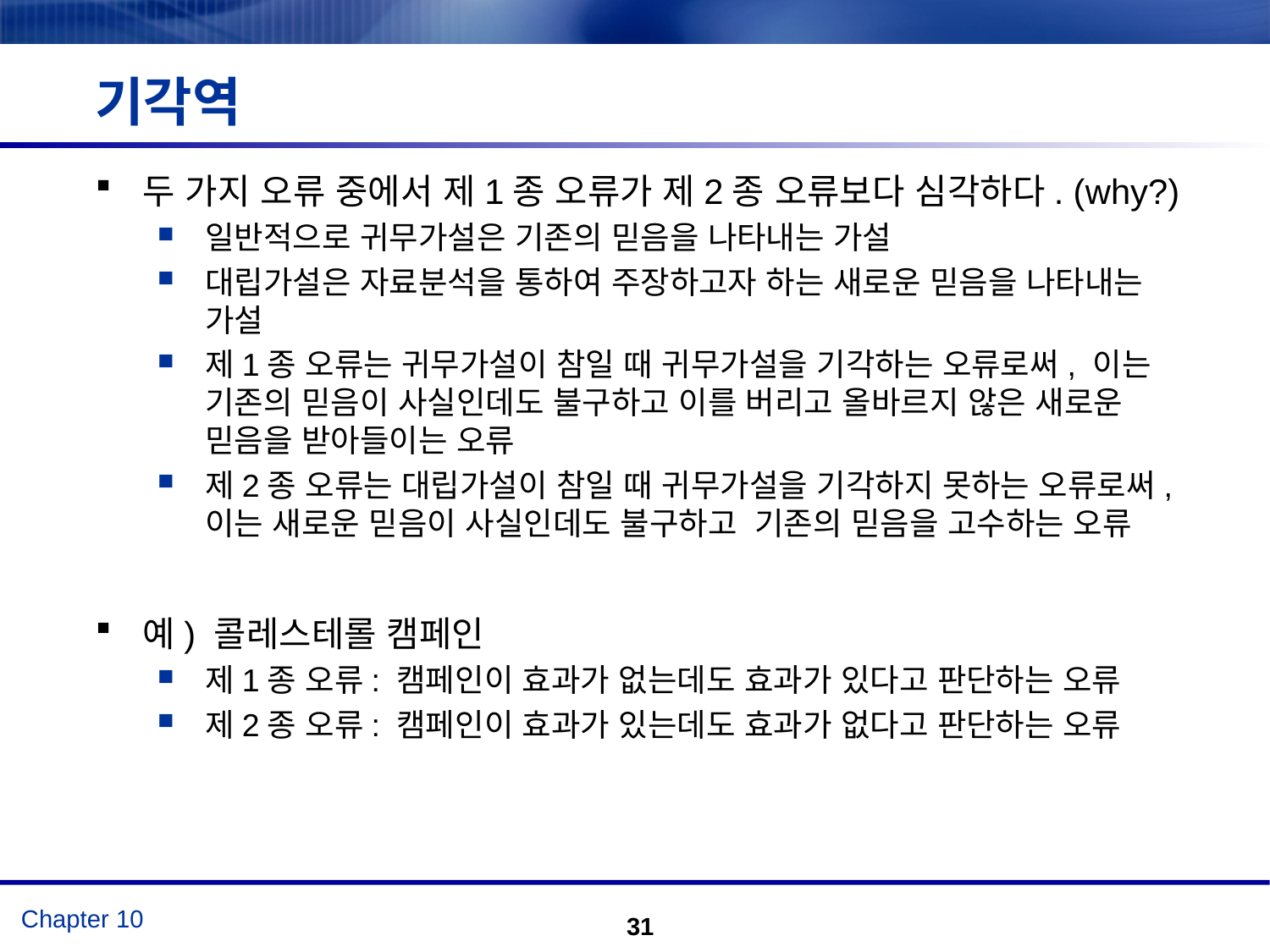

# 기각역
두 가지 오류 중에서 제1종 오류가 제2종 오류보다 심각하다. (why?)
일반적으로 귀무가설은 기존의 믿음을 나타내는 가설
대립가설은 자료분석을 통하여 주장하고자 하는 새로운 믿음을 나타내는 가설
제1종 오류는 귀무가설이 참일 때 귀무가설을 기각하는 오류로써, 이는 기존의 믿음이 사실인데도 불구하고 이를 버리고 올바르지 않은 새로운 믿음을 받아들이는 오류
제2종 오류는 대립가설이 참일 때 귀무가설을 기각하지 못하는 오류로써, 이는 새로운 믿음이 사실인데도 불구하고  기존의 믿음을 고수하는 오류

예) 콜레스테롤 캠페인
제1종 오류: 캠페인이 효과가 없는데도 효과가 있다고 판단하는 오류
제2종 오류: 캠페인이 효과가 있는데도 효과가 없다고 판단하는 오류
31